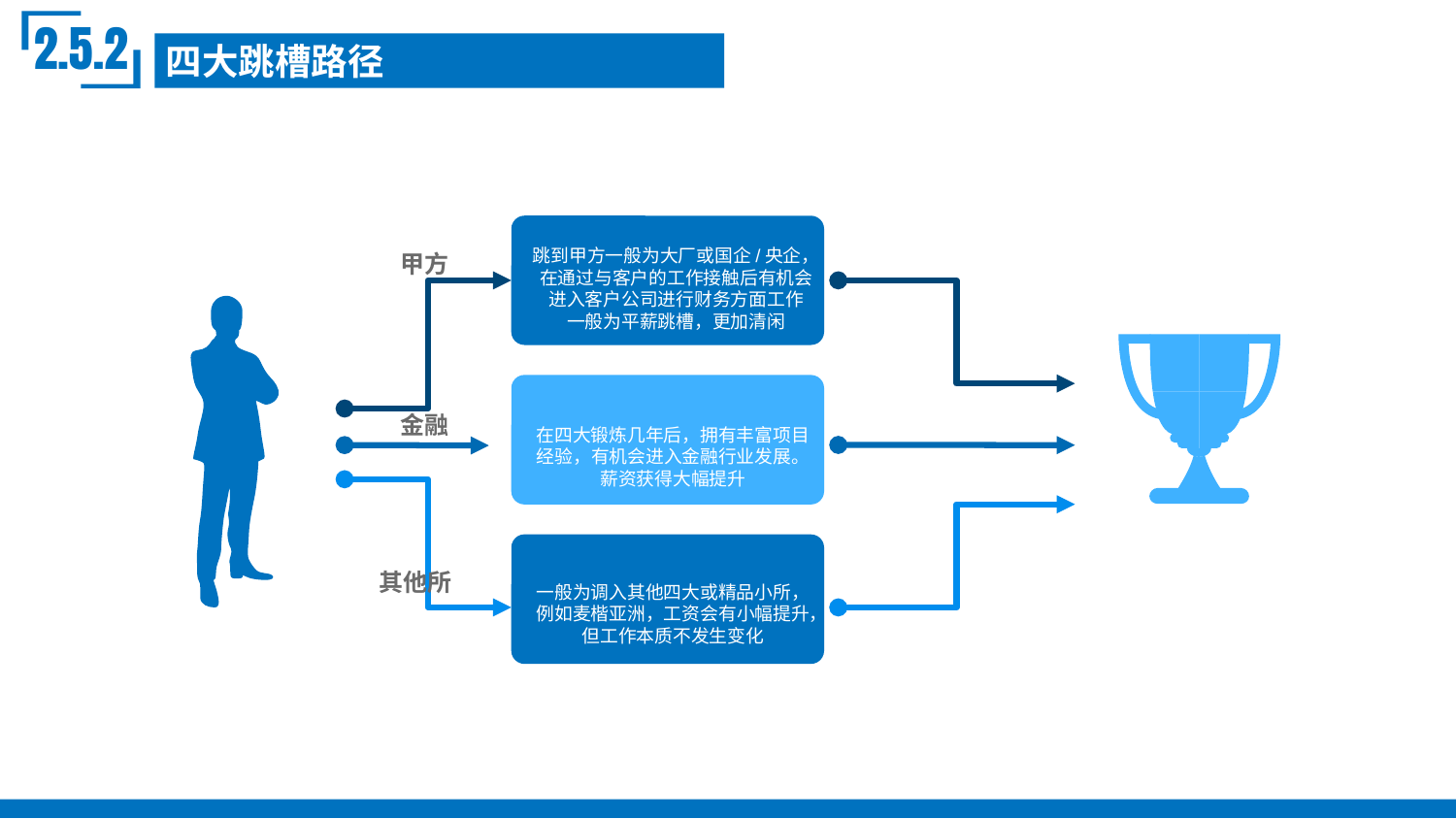

2.5.2
四大跳槽路径

跳到甲方一般为大厂或国企/央企，在通过与客户的工作接触后有机会进入客户公司进行财务方面工作
一般为平薪跳槽，更加清闲
甲方

在四大锻炼几年后，拥有丰富项目经验，有机会进入金融行业发展。薪资获得大幅提升
金融

一般为调入其他四大或精品小所，例如麦楷亚洲，工资会有小幅提升，但工作本质不发生变化
其他所